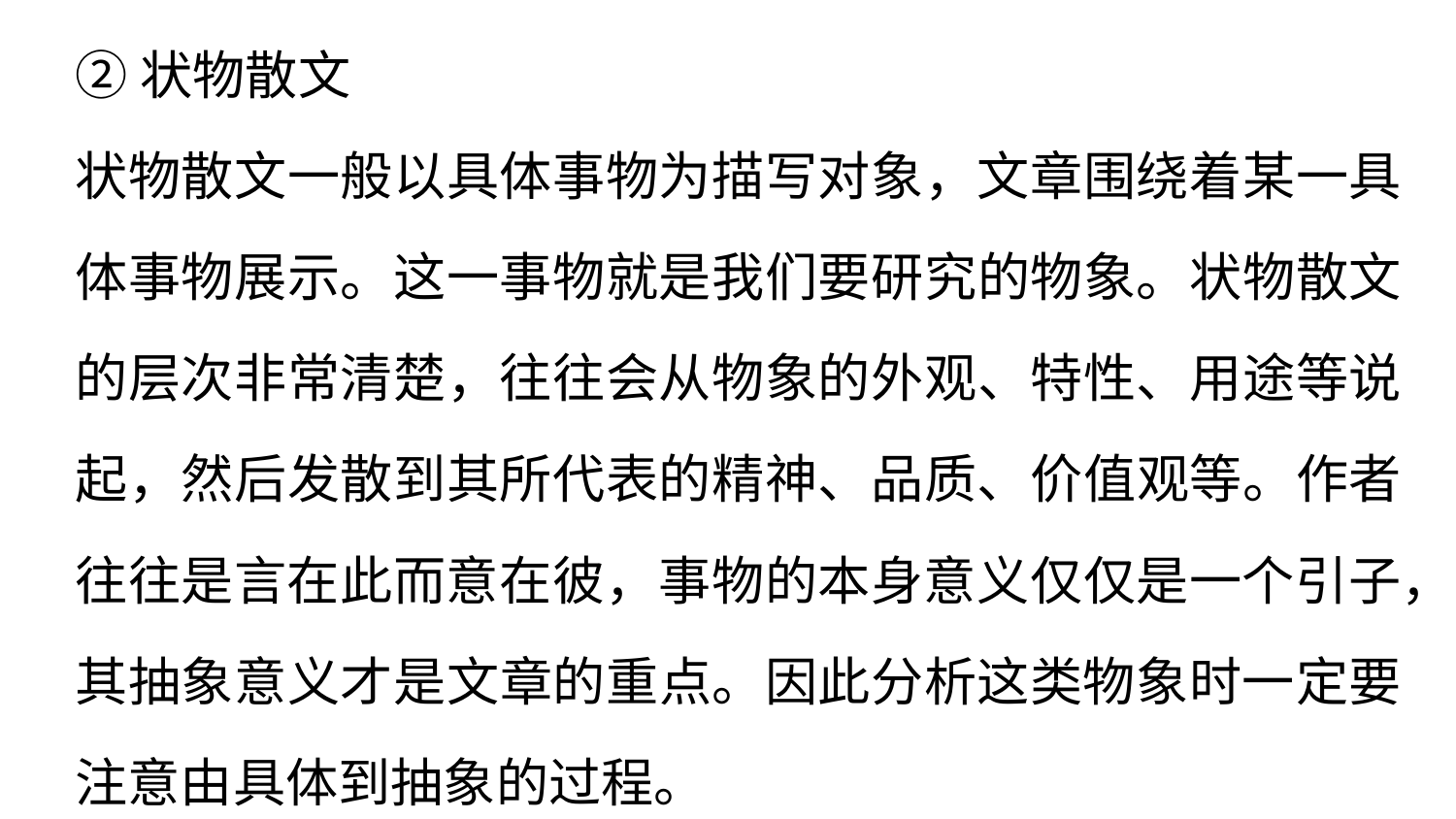

②状物散文
状物散文一般以具体事物为描写对象，文章围绕着某一具体事物展示。这一事物就是我们要研究的物象。状物散文的层次非常清楚，往往会从物象的外观、特性、用途等说起，然后发散到其所代表的精神、品质、价值观等。作者往往是言在此而意在彼，事物的本身意义仅仅是一个引子，其抽象意义才是文章的重点。因此分析这类物象时一定要注意由具体到抽象的过程。